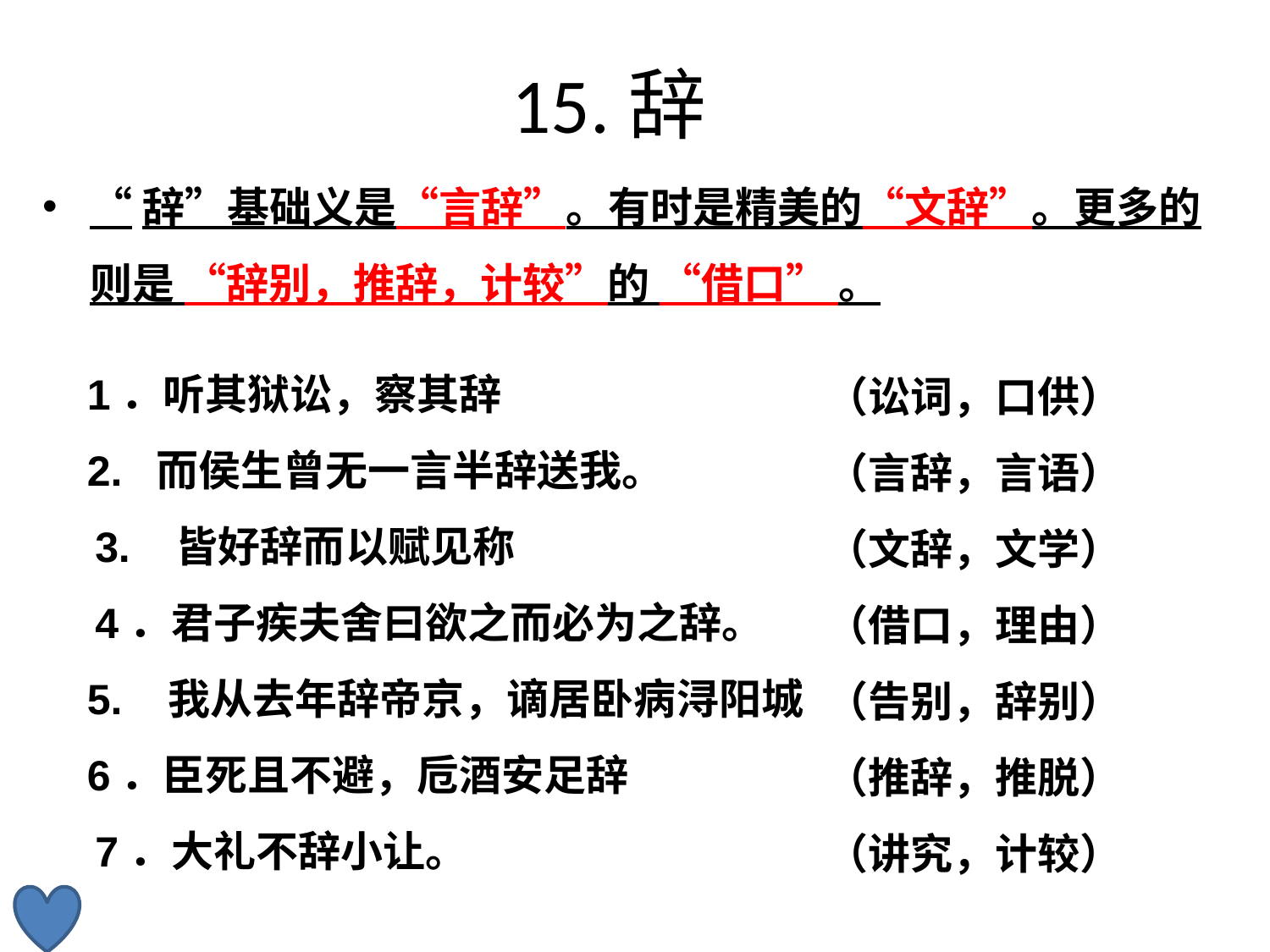

15.辞
“辞”基础义是“言辞”。有时是精美的“文辞”。更多的则是 “辞别，推辞，计较”的 “借口” 。
 1．听其狱讼，察其辞
 2.  而侯生曾无一言半辞送我。
 3.   皆好辞而以赋见称 
 4．君子疾夫舍曰欲之而必为之辞。
 5.   我从去年辞帝京，谪居卧病浔阳城
 6．臣死且不避，卮酒安足辞 
 7．大礼不辞小让。
（讼词，口供）
（言辞，言语）
（文辞，文学）
（借口，理由）
（告别，辞别）
（推辞，推脱）
（讲究，计较）